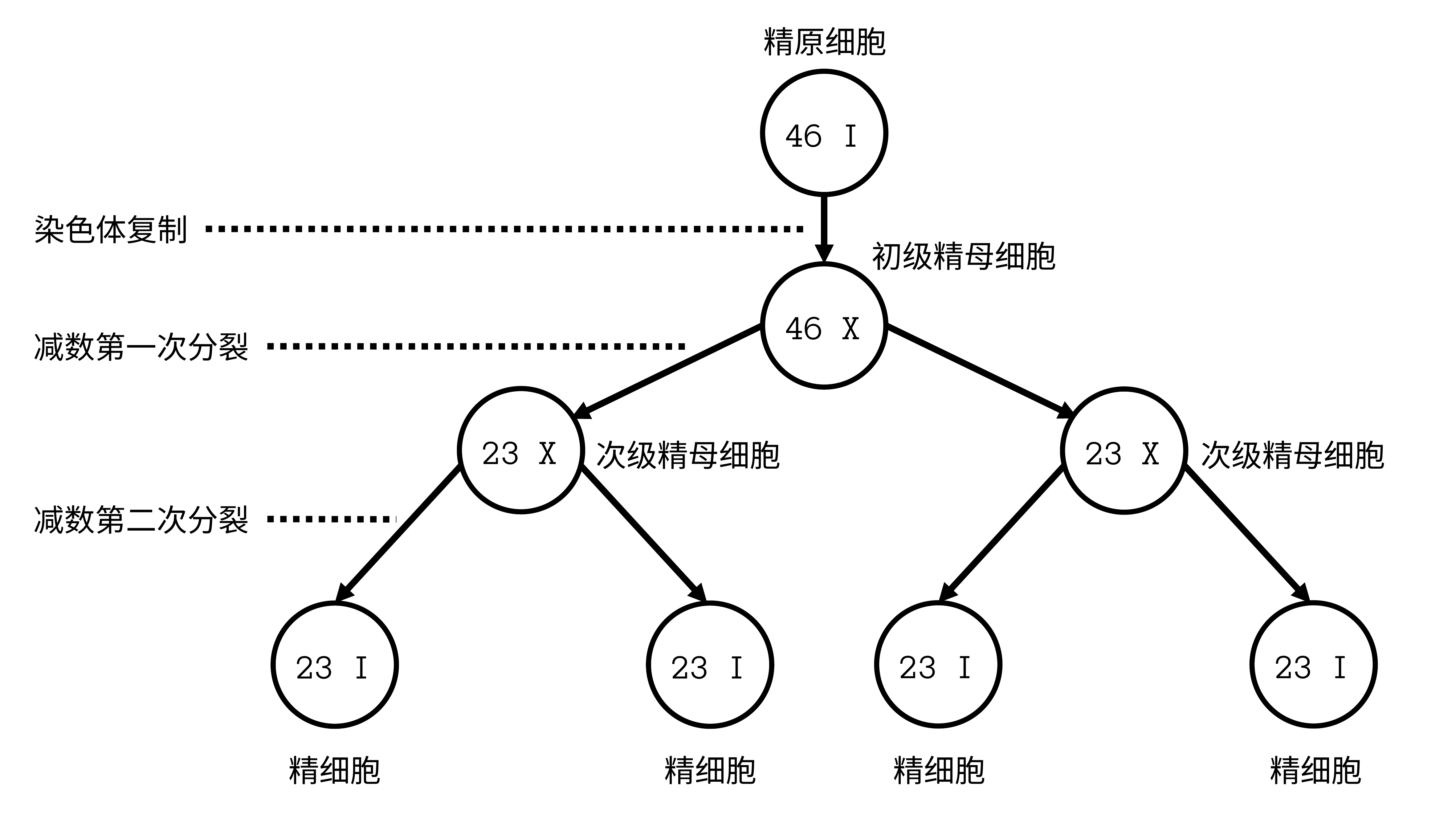

精原细胞
46 I
染色体复制
初级精母细胞
46 X
减数第一次分裂
23 X
23 X
次级精母细胞
次级精母细胞
减数第二次分裂
23 I
23 I
23 I
23 I
精细胞
精细胞
精细胞
精细胞